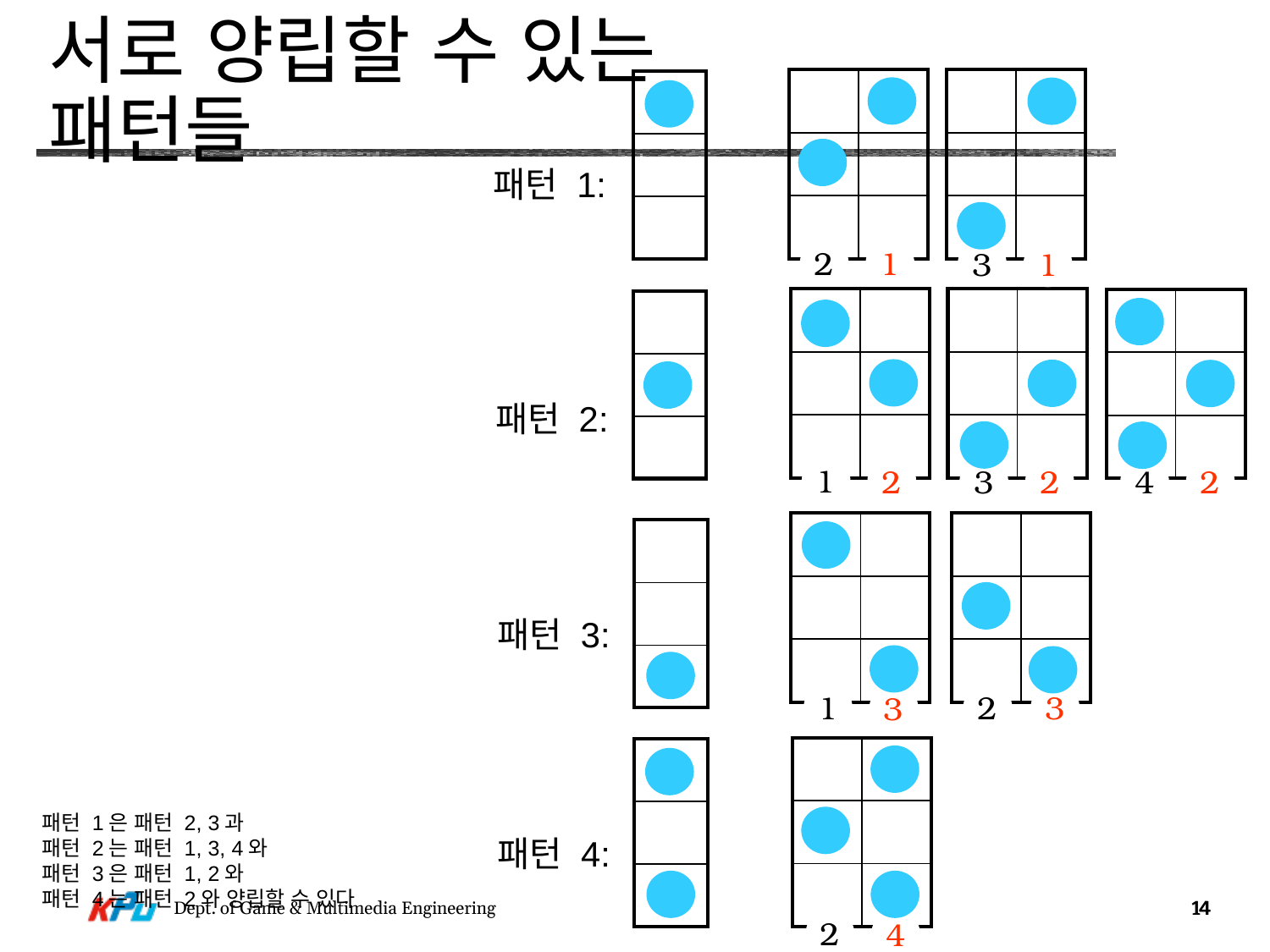

# 서로 양립할 수 있는 패턴들
|  |  |
| --- | --- |
|  |  |
|  |  |
|  |  |
| --- | --- |
|  |  |
|  |  |
|  |
| --- |
|  |
|  |

패턴 1:

2
1
3
1

|  |  |
| --- | --- |
|  |  |
|  |  |
|  |  |
| --- | --- |
|  |  |
|  |  |
|  |  |
| --- | --- |
|  |  |
|  |  |
|  |
| --- |
|  |
|  |

패턴 2:

1
2
3
2
4
2
|  |  |
| --- | --- |
|  |  |
|  |  |
|  |  |
| --- | --- |
|  |  |
|  |  |
|  |
| --- |
|  |
|  |

패턴 3:

2
3
1
3
|  |  |
| --- | --- |
|  |  |
|  |  |
|  |
| --- |
|  |
|  |

패턴 1은 패턴 2, 3과
패턴 2는 패턴 1, 3, 4와
패턴 3은 패턴 1, 2와
패턴 4는 패턴 2와 양립할 수 있다

패턴 4:

Dept. of Game & Multimedia Engineering
14
2
4